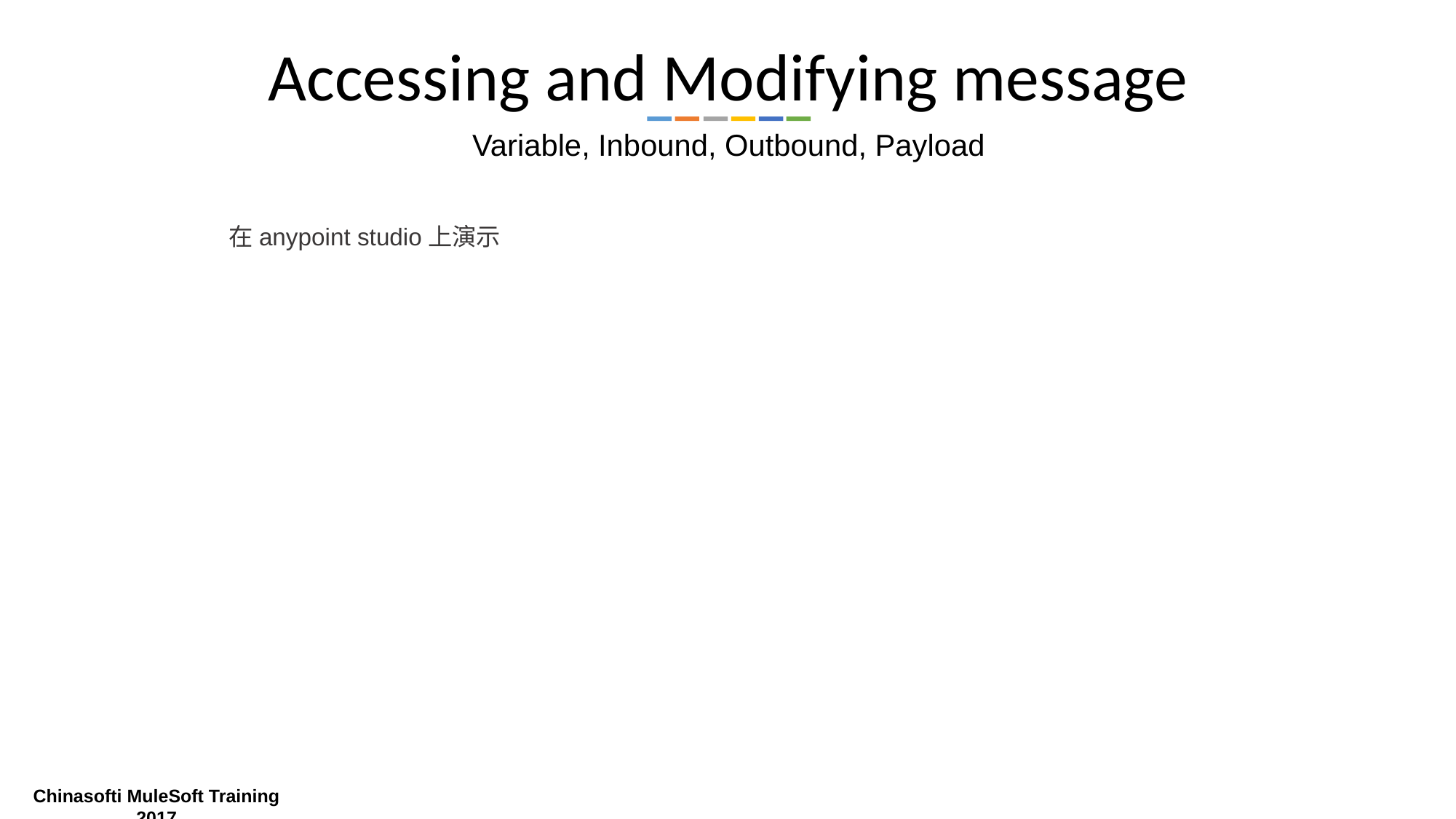

Accessing and Modifying message

Variable, Inbound, Outbound, Payload
在anypoint studio上演示
Chinasofti MuleSoft Training 2017